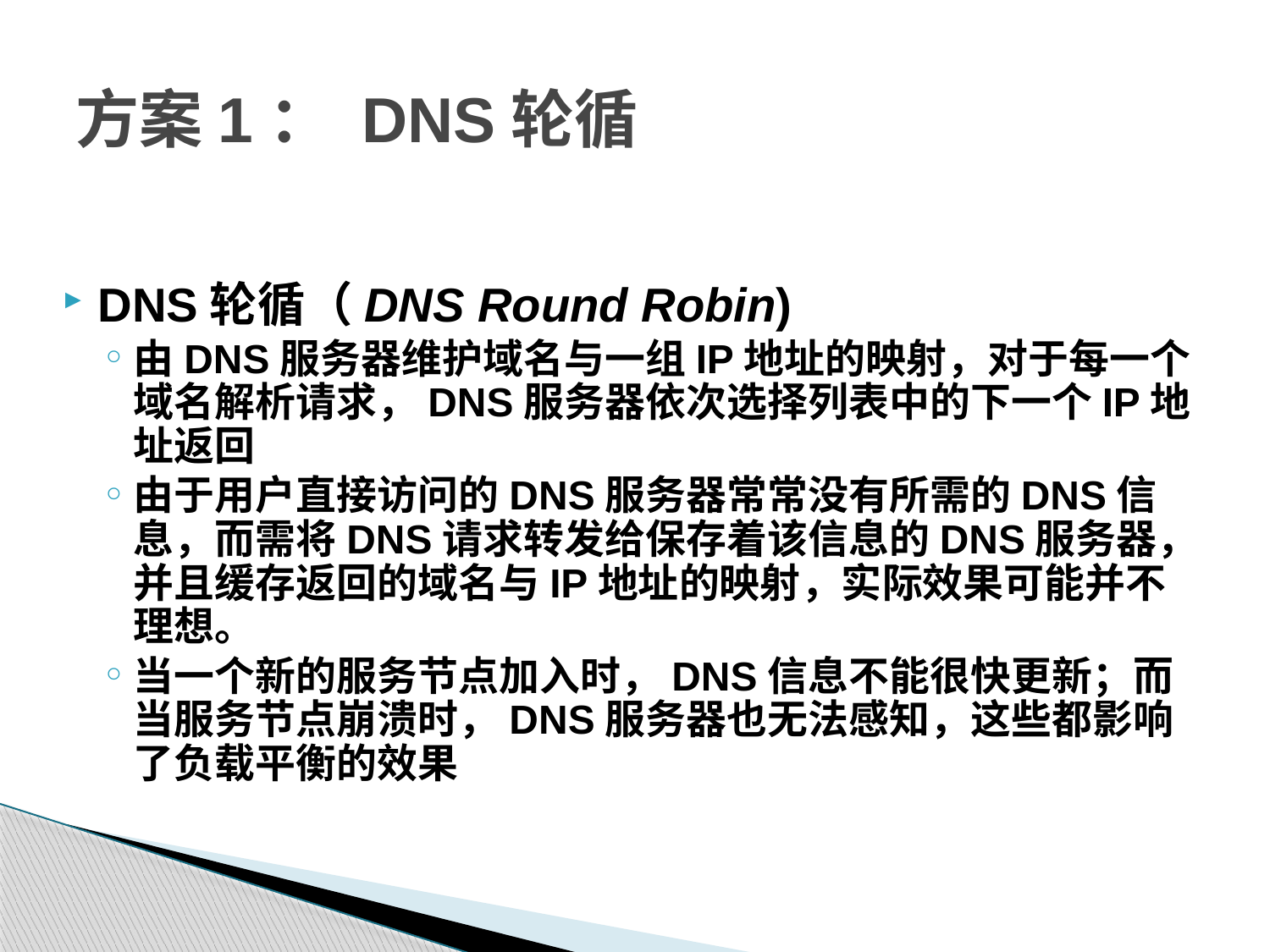

# 方案1： DNS轮循
DNS轮循（DNS Round Robin)
由DNS服务器维护域名与一组IP地址的映射，对于每一个域名解析请求，DNS服务器依次选择列表中的下一个IP地址返回
由于用户直接访问的DNS服务器常常没有所需的DNS信息，而需将DNS请求转发给保存着该信息的DNS服务器，并且缓存返回的域名与IP地址的映射，实际效果可能并不理想。
当一个新的服务节点加入时，DNS信息不能很快更新；而当服务节点崩溃时，DNS服务器也无法感知，这些都影响了负载平衡的效果